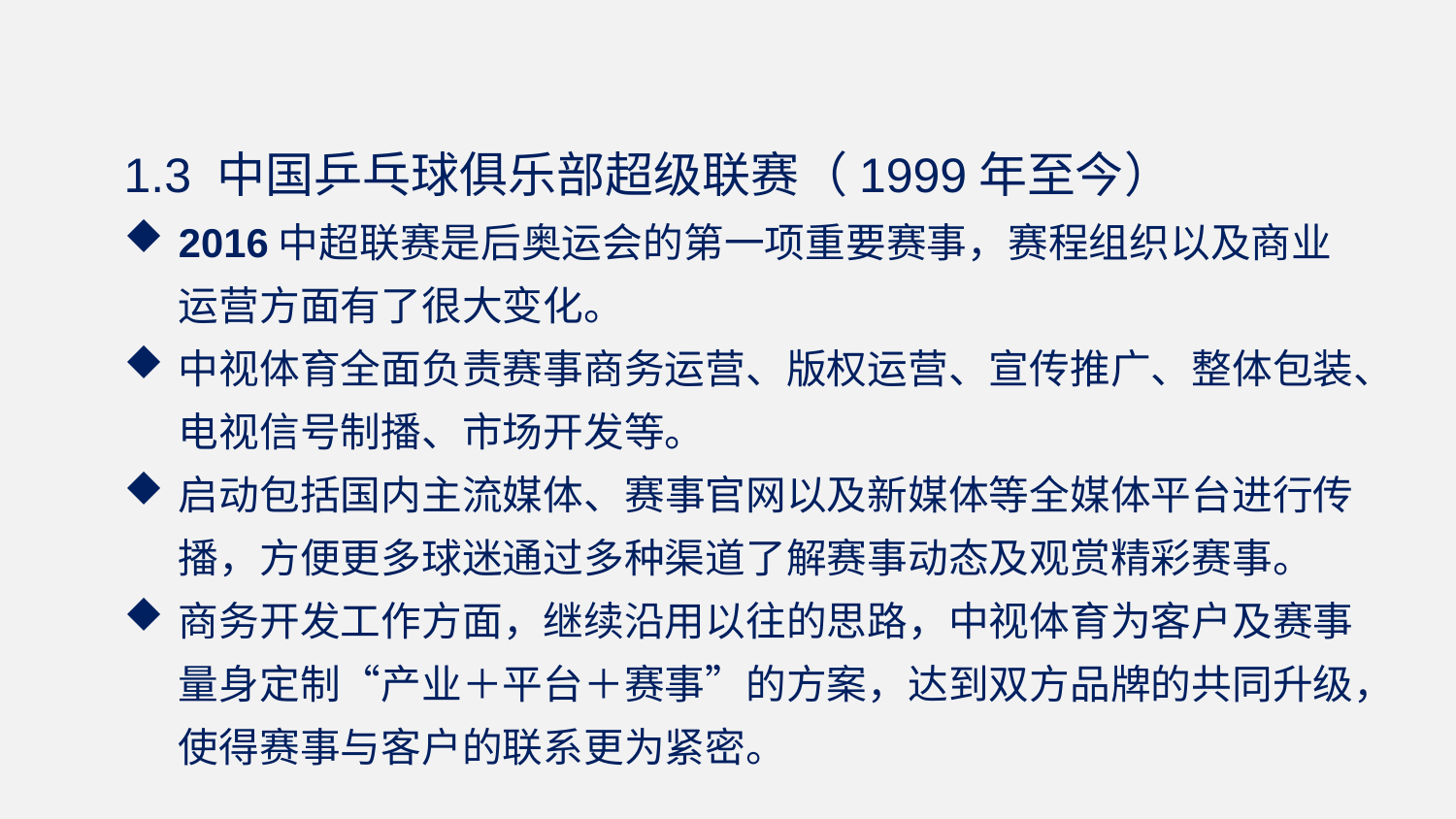

1.3 中国乒乓球俱乐部超级联赛（1999年至今）
2016中超联赛是后奥运会的第一项重要赛事，赛程组织以及商业运营方面有了很大变化。
中视体育全面负责赛事商务运营、版权运营、宣传推广、整体包装、电视信号制播、市场开发等。
启动包括国内主流媒体、赛事官网以及新媒体等全媒体平台进行传播，方便更多球迷通过多种渠道了解赛事动态及观赏精彩赛事。
商务开发工作方面，继续沿用以往的思路，中视体育为客户及赛事量身定制“产业＋平台＋赛事”的方案，达到双方品牌的共同升级，使得赛事与客户的联系更为紧密。